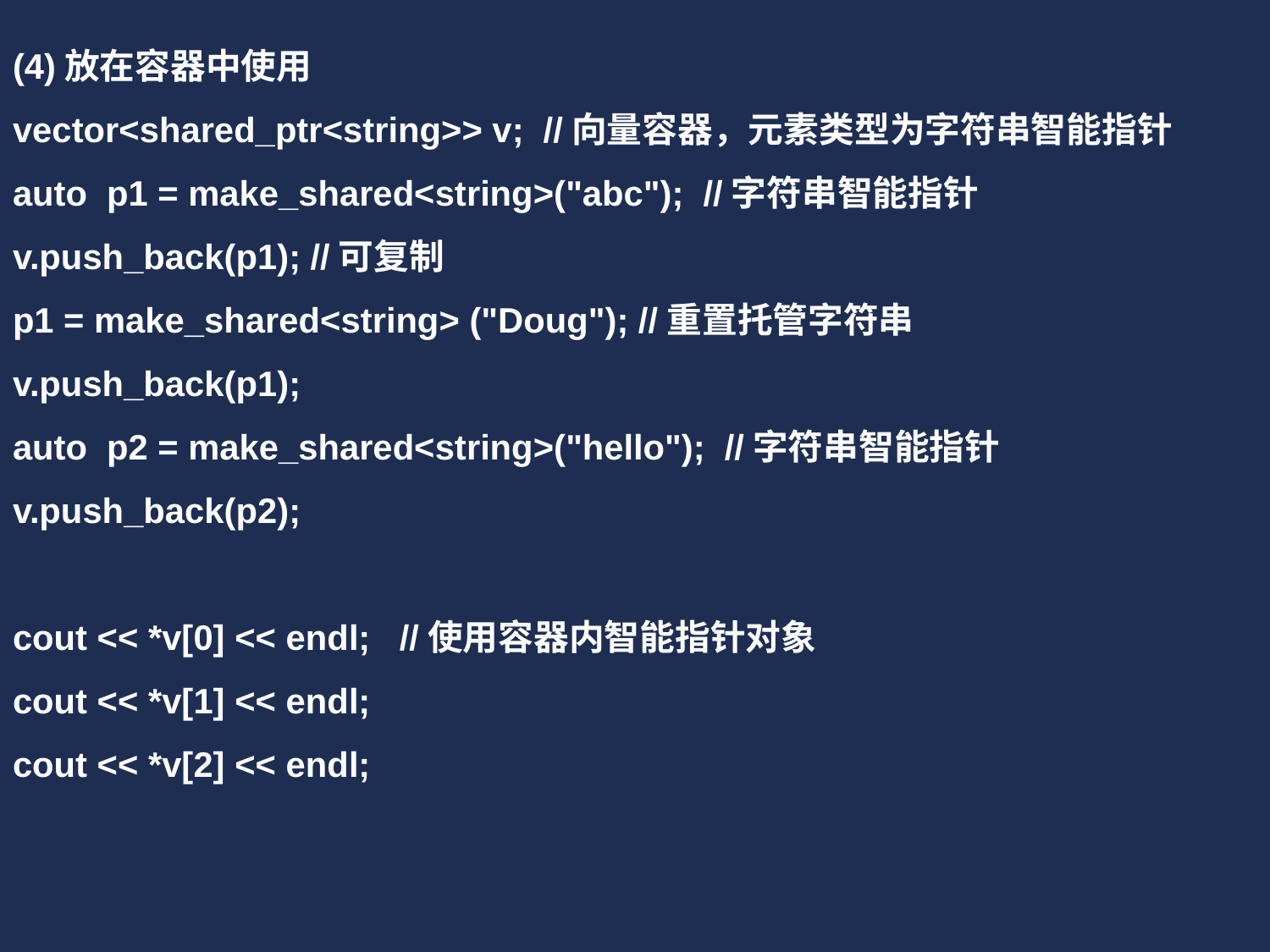

(4)放在容器中使用
vector<shared_ptr<string>> v;  //向量容器，元素类型为字符串智能指针
auto  p1 = make_shared<string>("abc");  //字符串智能指针
v.push_back(p1); //可复制
p1 = make_shared<string> ("Doug"); //重置托管字符串
v.push_back(p1);
auto  p2 = make_shared<string>("hello");  //字符串智能指针
v.push_back(p2);

cout << *v[0] << endl;   //使用容器内智能指针对象
cout << *v[1] << endl;
cout << *v[2] << endl;